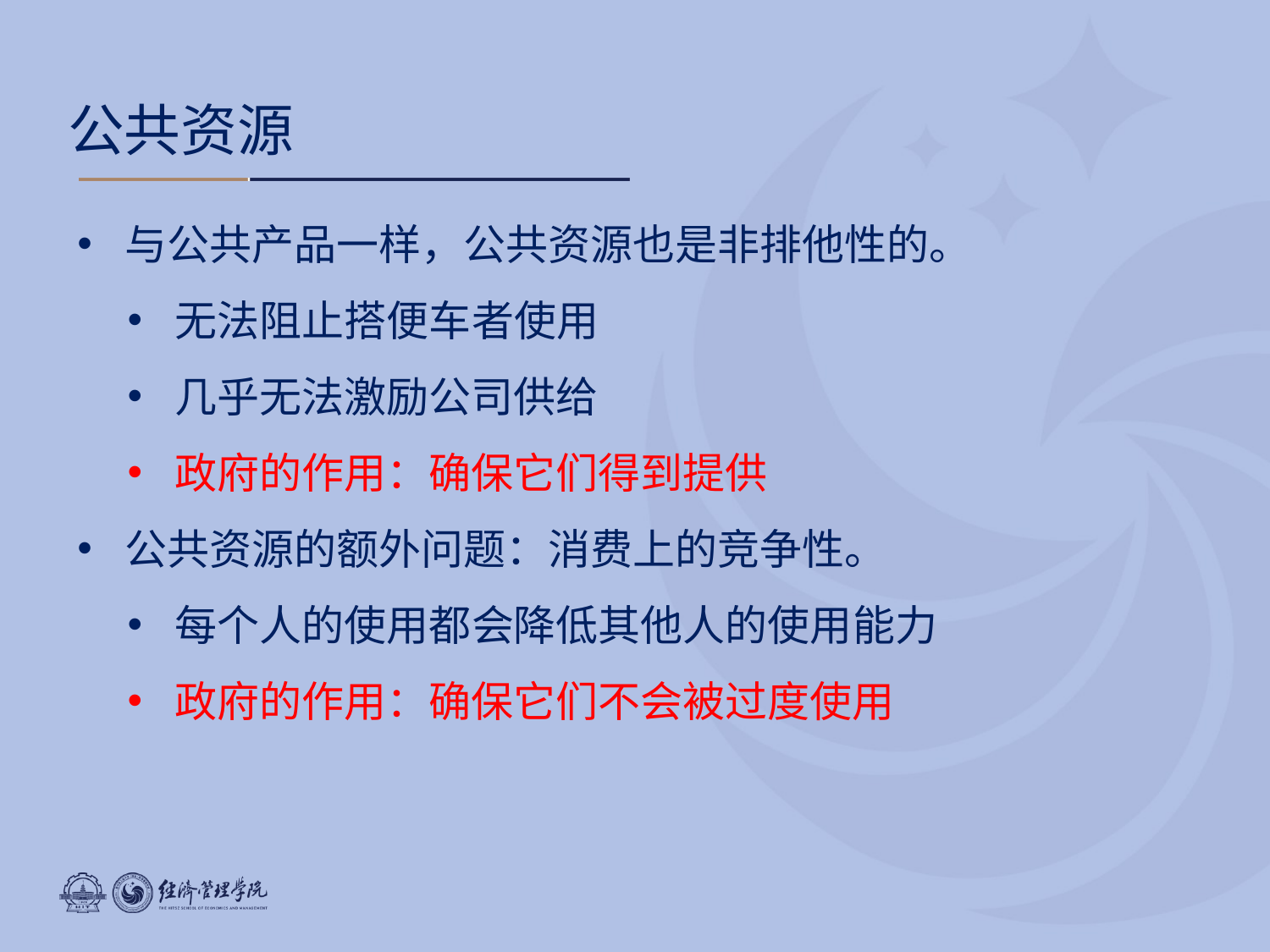

# 公共资源
与公共产品一样，公共资源也是非排他性的。
无法阻止搭便车者使用
几乎无法激励公司供给
政府的作用：确保它们得到提供
公共资源的额外问题：消费上的竞争性。
每个人的使用都会降低其他人的使用能力
政府的作用：确保它们不会被过度使用